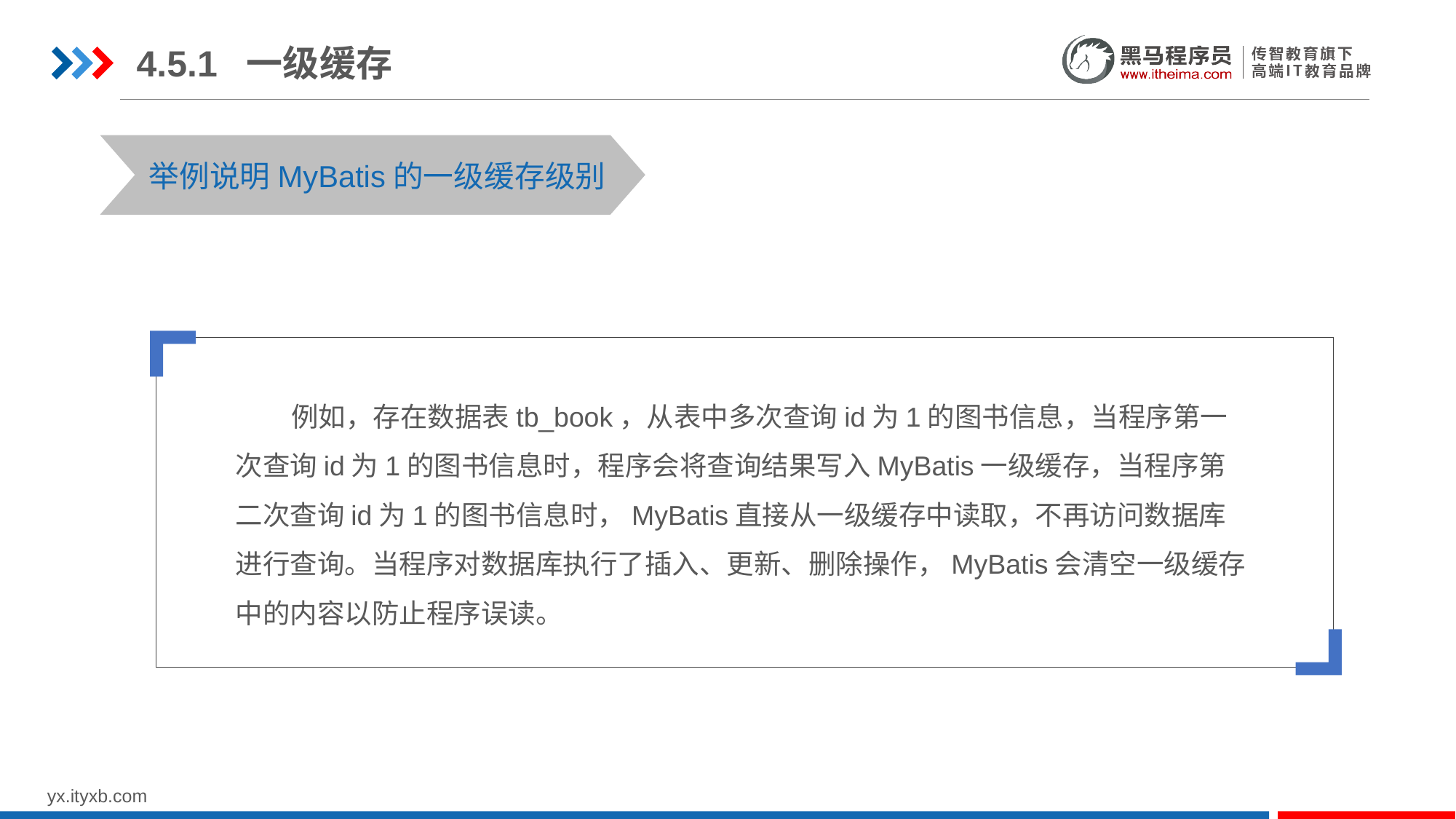

4.5.1  一级缓存

STEP  01
STEP  03
举例说明MyBatis的一级缓存级别

        例如，存在数据表tb_book，从表中多次查询id为1的图书信息，当程序第一次查询id为1的图书信息时，程序会将查询结果写入MyBatis一级缓存，当程序第二次查询id为1的图书信息时，MyBatis直接从一级缓存中读取，不再访问数据库进行查询。当程序对数据库执行了插入、更新、删除操作，MyBatis会清空一级缓存中的内容以防止程序误读。